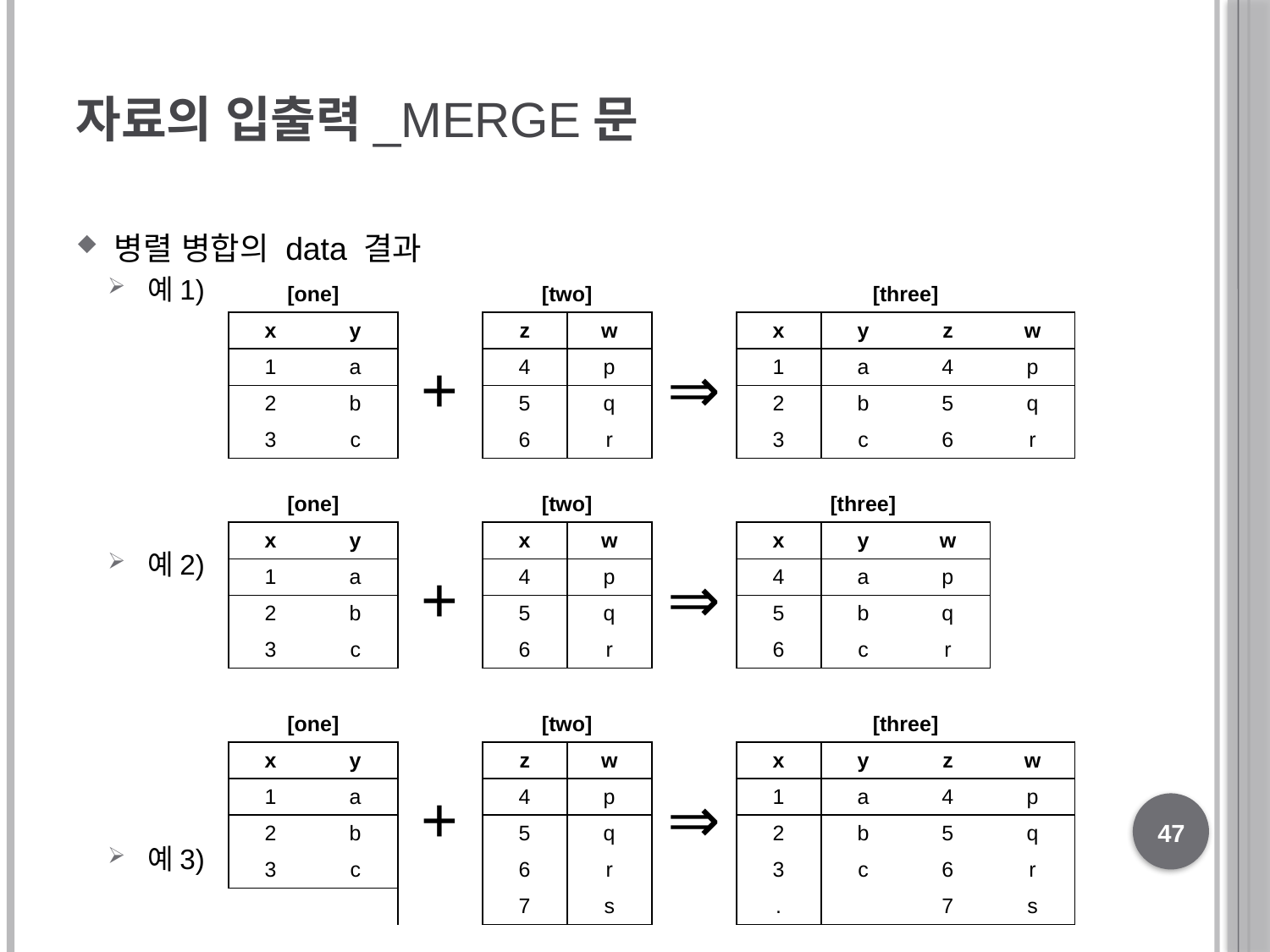

# 자료의 입출력_merge문
병렬 병합의 data 결과
예1)

예2)

예3)

| [one] |  |  | [two] |  |  | [three] |  |  |  |
| --- | --- | --- | --- | --- | --- | --- | --- | --- | --- |
| x | y |  | z | w |  | x | y | z | w |
| 1 | a | + | 4 | p | ⇒ | 1 | a | 4 | p |
| 2 | b |  | 5 | q |  | 2 | b | 5 | q |
| 3 | c |  | 6 | r |  | 3 | c | 6 | r |
| [one] |  |  | [two] |  |  | [three] |  |  |
| --- | --- | --- | --- | --- | --- | --- | --- | --- |
| x | y |  | x | w |  | x | y | w |
| 1 | a | + | 4 | p | ⇒ | 4 | a | p |
| 2 | b |  | 5 | q |  | 5 | b | q |
| 3 | c |  | 6 | r |  | 6 | c | r |
| [one] |  |  | [two] |  |  | [three] |  |  |  |
| --- | --- | --- | --- | --- | --- | --- | --- | --- | --- |
| x | y |  | z | w |  | x | y | z | w |
| 1 | a | + | 4 | p | ⇒ | 1 | a | 4 | p |
| 2 | b |  | 5 | q |  | 2 | b | 5 | q |
| 3 | c |  | 6 | r |  | 3 | c | 6 | r |
|  |  |  | 7 | s |  | . |  | 7 | s |
47